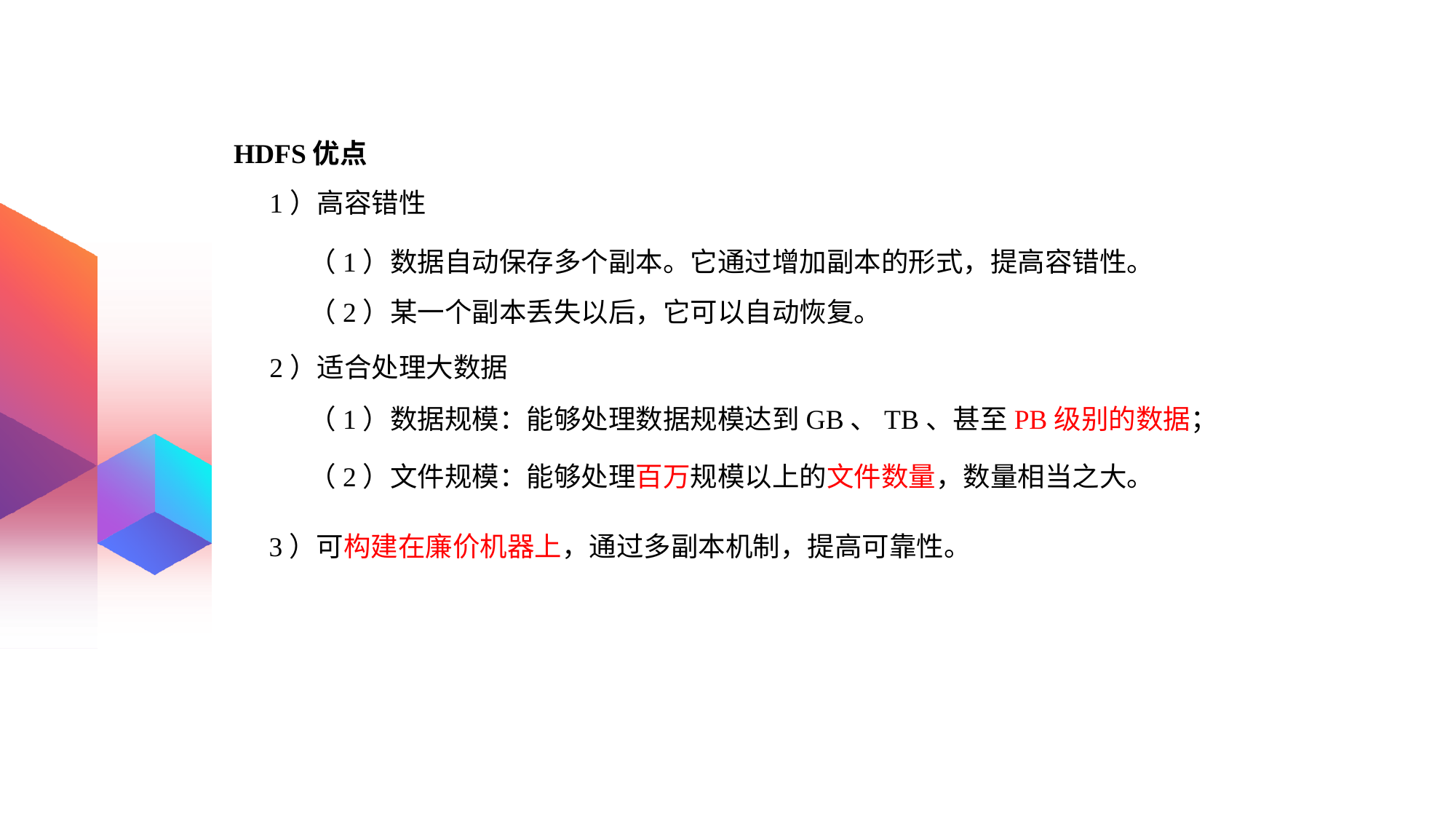

HDFS优点
1）高容错性
（1）数据自动保存多个副本。它通过增加副本的形式，提高容错性。
（2）某一个副本丢失以后，它可以自动恢复。
2）适合处理大数据
（1）数据规模：能够处理数据规模达到GB、TB、甚至PB级别的数据；
（2）文件规模：能够处理百万规模以上的文件数量，数量相当之大。
3）可构建在廉价机器上，通过多副本机制，提高可靠性。